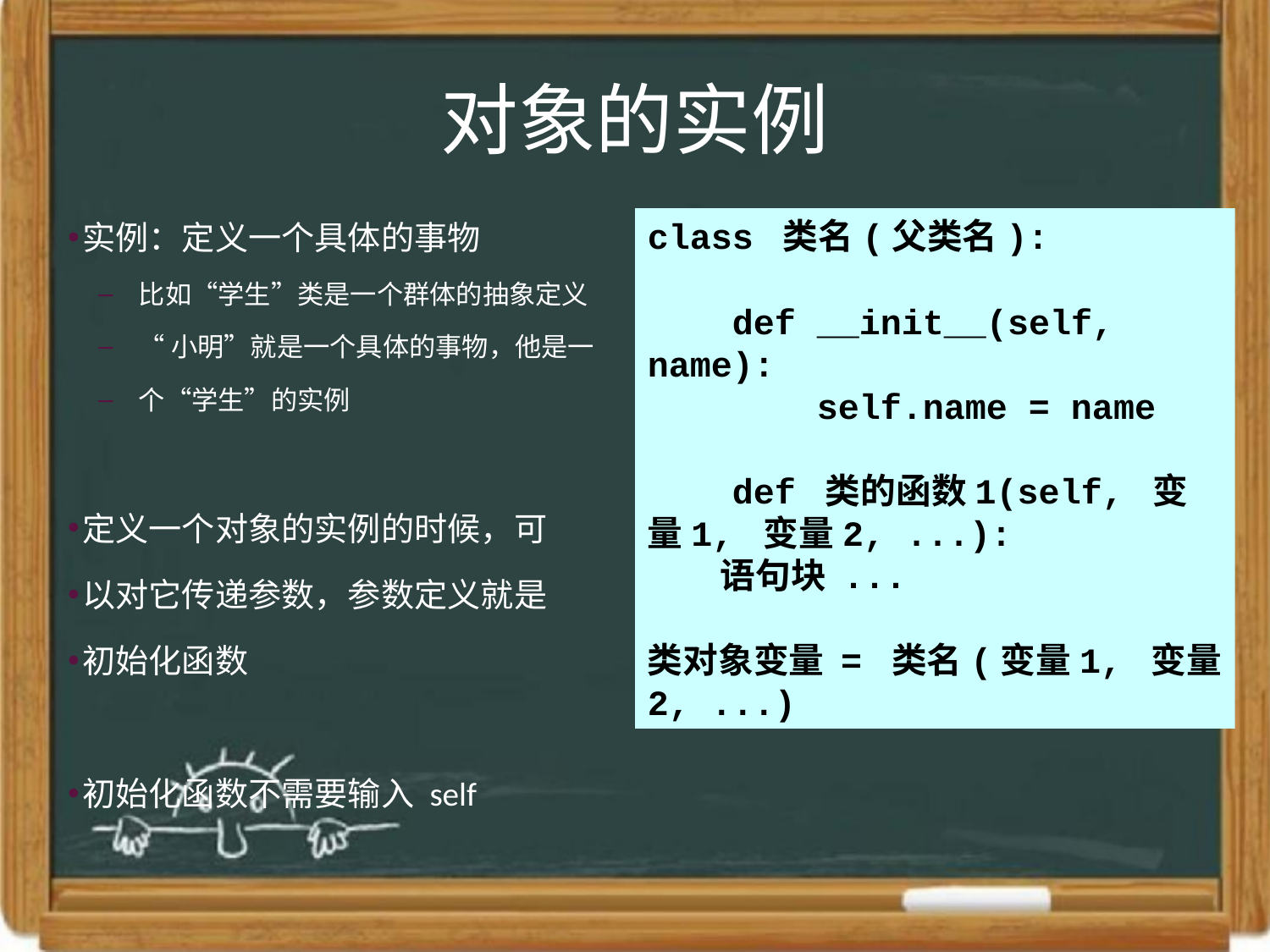

# 对象的实例
实例：定义一个具体的事物
比如“学生”类是一个群体的抽象定义
“小明”就是一个具体的事物，他是一
个“学生”的实例

定义一个对象的实例的时候，可
以对它传递参数，参数定义就是
初始化函数

初始化函数不需要输入 self
class 类名(父类名):

    def __init__(self, name):
        self.name = name

    def 类的函数1(self, 变量1, 变量2, ...):
        语句块 ...

类对象变量 = 类名(变量1, 变量2, ...)